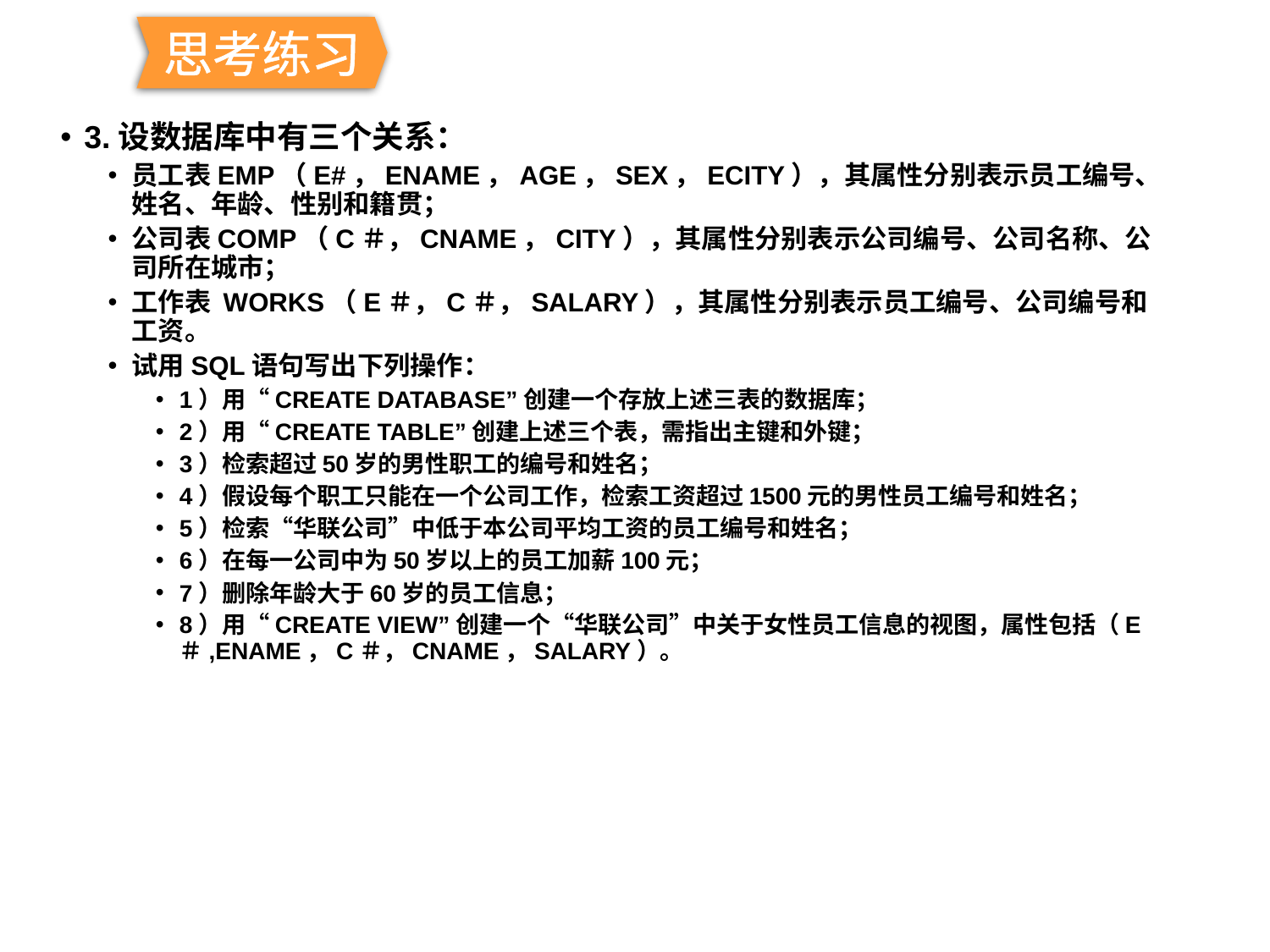

思考练习

3.设数据库中有三个关系：
员工表EMP（E#，ENAME，AGE，SEX，ECITY），其属性分别表示员工编号、姓名、年龄、性别和籍贯；
公司表COMP（C＃，CNAME，CITY），其属性分别表示公司编号、公司名称、公司所在城市；
工作表 WORKS（E＃，C＃，SALARY），其属性分别表示员工编号、公司编号和工资。
试用SQL语句写出下列操作：
1）用“CREATE DATABASE”创建一个存放上述三表的数据库；
2）用“CREATE TABLE”创建上述三个表，需指出主键和外键；
3）检索超过50岁的男性职工的编号和姓名；
4）假设每个职工只能在一个公司工作，检索工资超过1500元的男性员工编号和姓名；
5）检索“华联公司”中低于本公司平均工资的员工编号和姓名；
6）在每一公司中为50岁以上的员工加薪100元；
7）删除年龄大于60岁的员工信息；
8）用“CREATE VIEW”创建一个“华联公司”中关于女性员工信息的视图，属性包括（E＃,ENAME，C＃，CNAME，SALARY）。